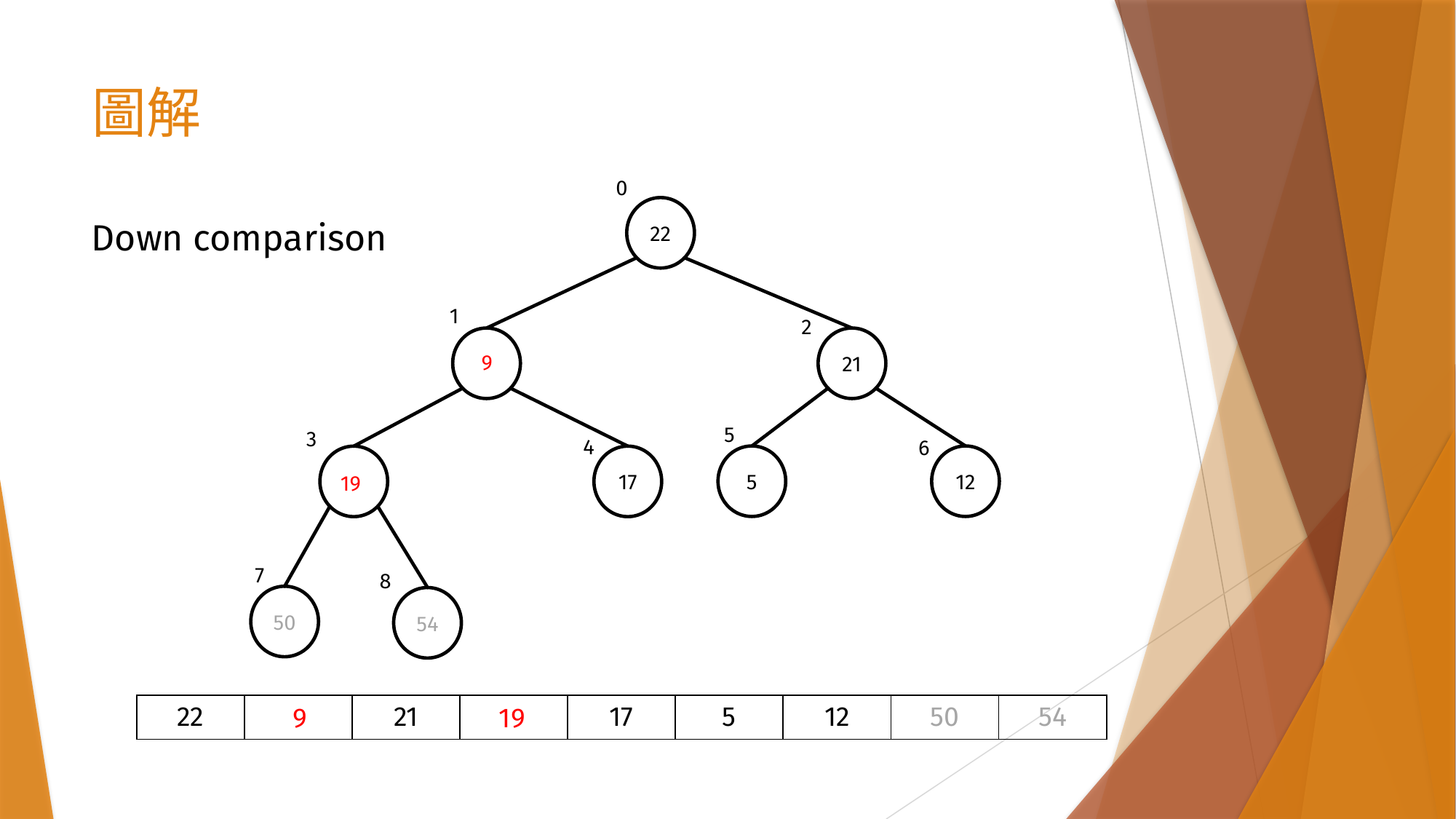

# 圖解
0
22
1
2

21
5
3
4
6
5
12

17
7
8
50
54
Down comparison
9
19
19
| 22 |  | 21 |  | 17 | 5 | 12 | 50 | 54 |
| --- | --- | --- | --- | --- | --- | --- | --- | --- |
9